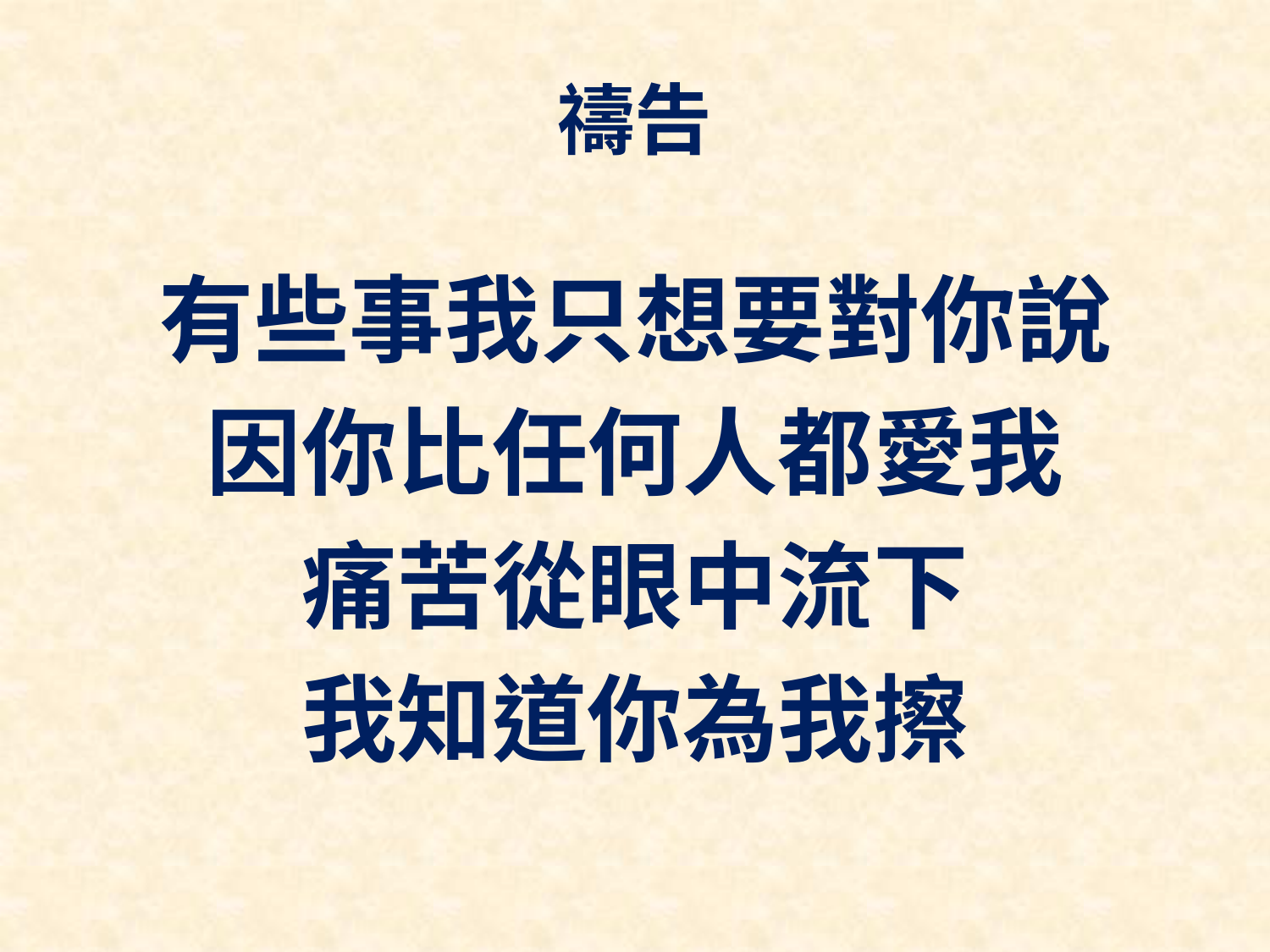

# 禱告
有些事我只想要對你說
因你比任何人都愛我
痛苦從眼中流下
我知道你為我擦